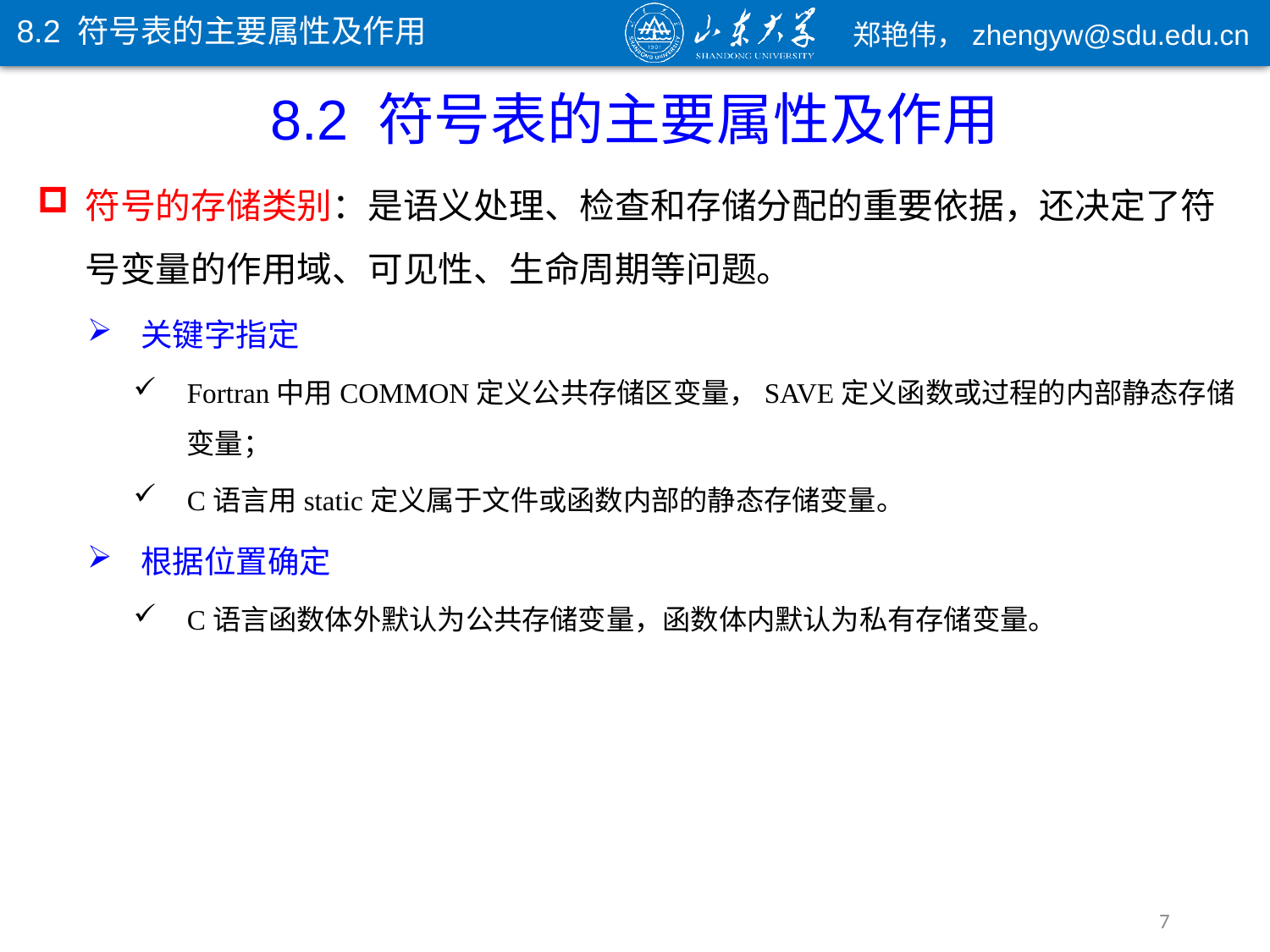

8.2 符号表的主要属性及作用
8.2 符号表的主要属性及作用
符号的存储类别：是语义处理、检查和存储分配的重要依据，还决定了符号变量的作用域、可见性、生命周期等问题。
关键字指定
Fortran中用COMMON定义公共存储区变量，SAVE定义函数或过程的内部静态存储变量；
C语言用static定义属于文件或函数内部的静态存储变量。
根据位置确定
C语言函数体外默认为公共存储变量，函数体内默认为私有存储变量。
7